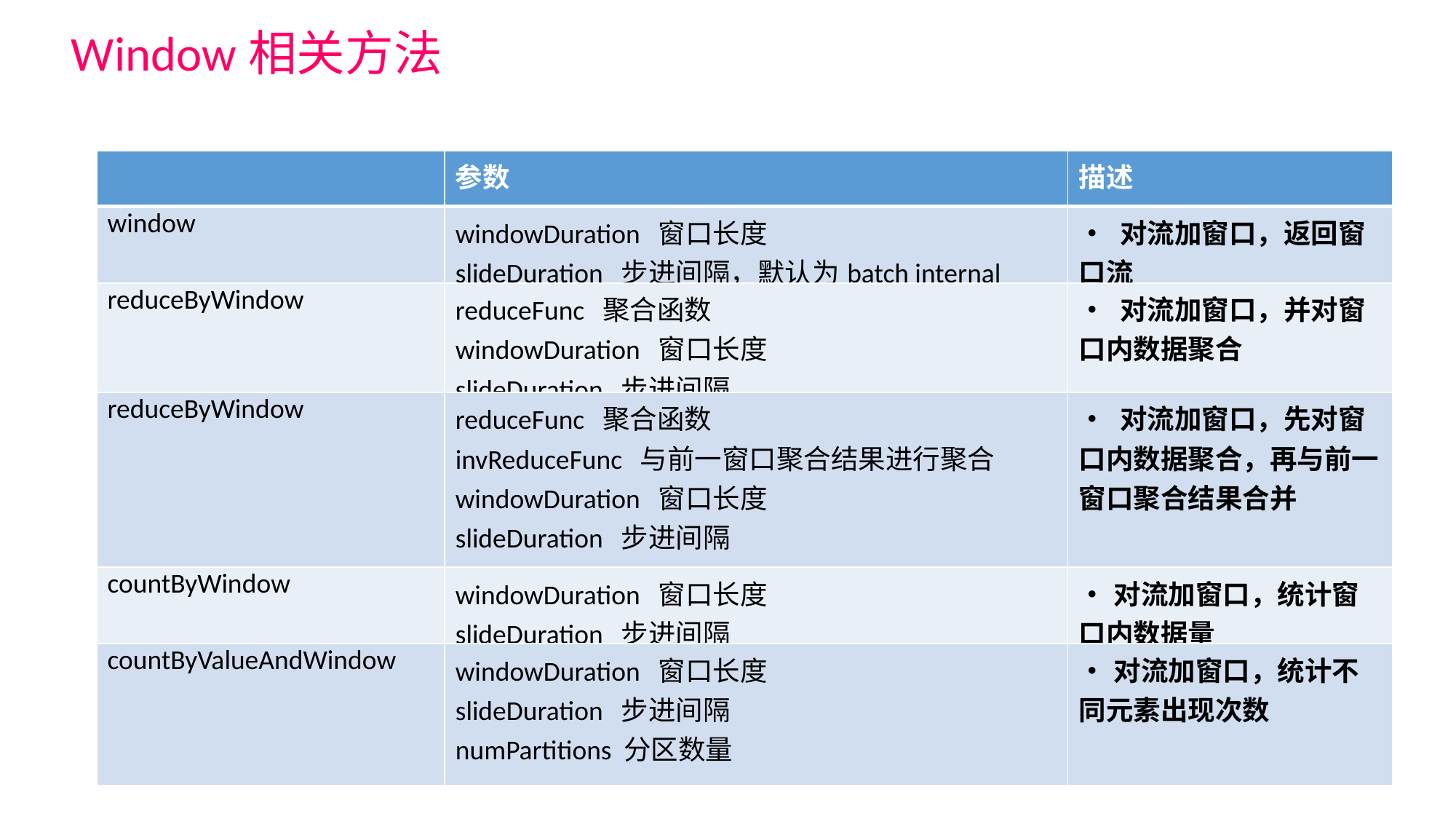

Window相关方法
|  | 参数 | 描述 |
| --- | --- | --- |
| window | windowDuration 窗口长度 slideDuration 步进间隔，默认为batch internal | • 对流加窗口，返回窗口流 |
| reduceByWindow | reduceFunc 聚合函数 windowDuration 窗口长度 slideDuration 步进间隔 | • 对流加窗口，并对窗口内数据聚合 |
| reduceByWindow | reduceFunc 聚合函数 invReduceFunc 与前一窗口聚合结果进行聚合 windowDuration 窗口长度 slideDuration 步进间隔 | • 对流加窗口，先对窗口内数据聚合，再与前一窗口聚合结果合并 |
| countByWindow | windowDuration 窗口长度 slideDuration 步进间隔 | •对流加窗口，统计窗口内数据量 |
| countByValueAndWindow | windowDuration 窗口长度 slideDuration 步进间隔 numPartitions 分区数量 | •对流加窗口，统计不同元素出现次数 |